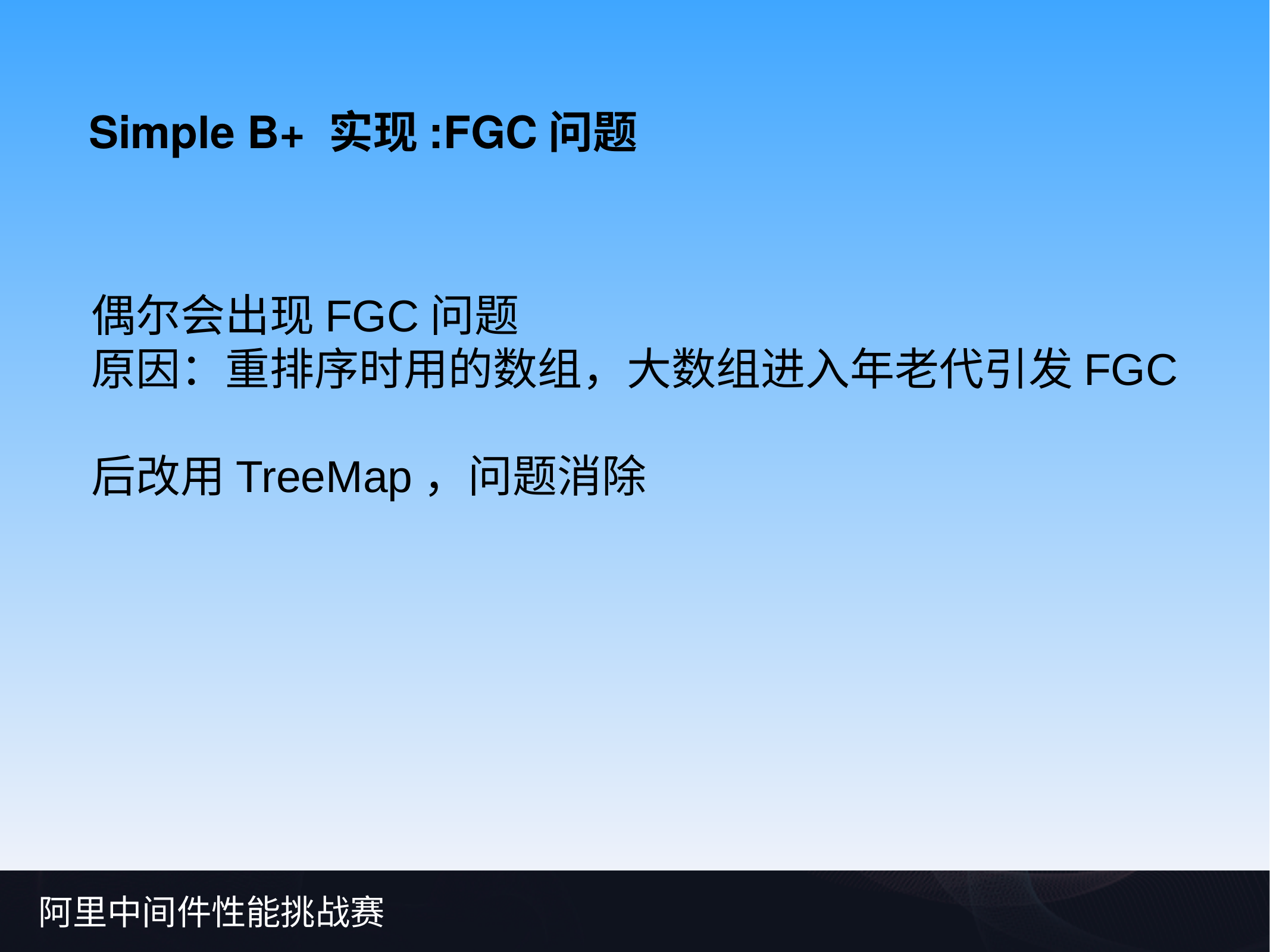

Simple B+ 实现:FGC问题
偶尔会出现FGC问题
原因：重排序时用的数组，大数组进入年老代引发FGC

后改用TreeMap，问题消除